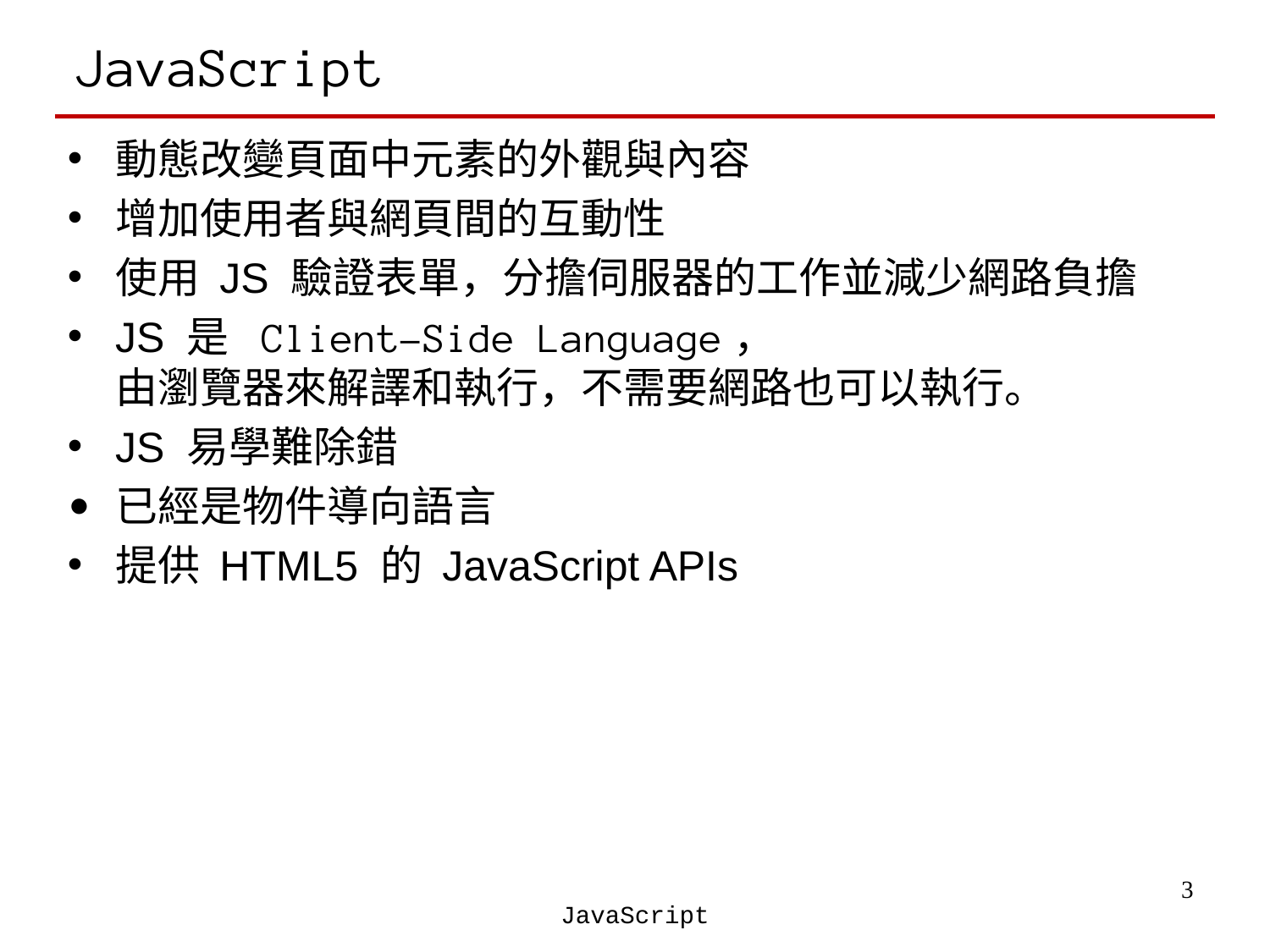

# JavaScript
動態改變頁面中元素的外觀與內容
增加使用者與網頁間的互動性
使用 JS 驗證表單，分擔伺服器的工作並減少網路負擔
JS 是 Client-Side Language，
由瀏覽器來解譯和執行，不需要網路也可以執行。
JS 易學難除錯
已經是物件導向語言
提供 HTML5 的 JavaScript APIs
3
JavaScript